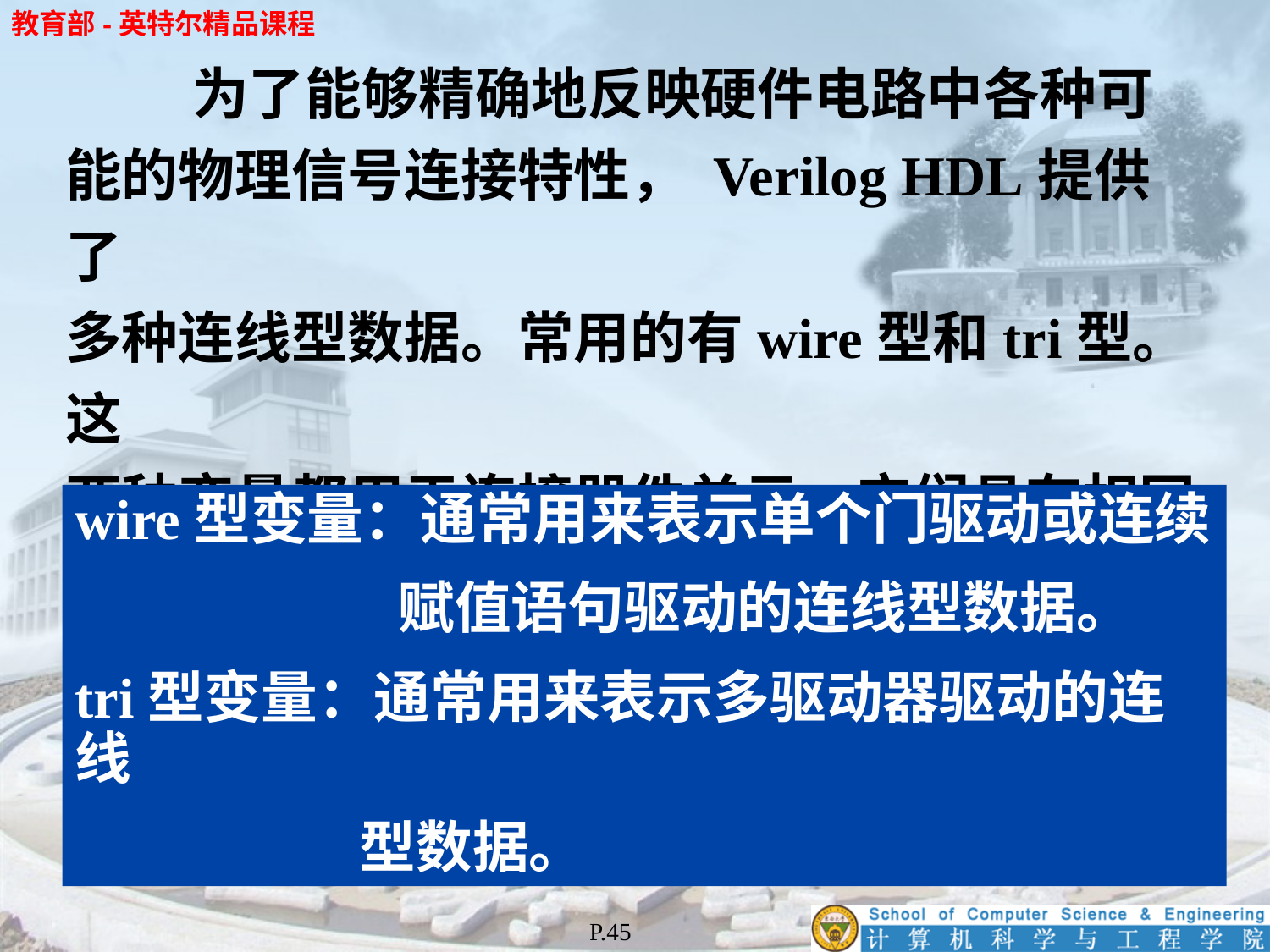

为了能够精确地反映硬件电路中各种可
能的物理信号连接特性， Verilog HDL提供了
多种连线型数据。常用的有wire型和tri型。这
两种变量都用于连接器件单元，它们具有相同
的语法格式和功能。
wire型变量：通常用来表示单个门驱动或连续
                        赋值语句驱动的连线型数据。
tri型变量：通常用来表示多驱动器驱动的连线
                     型数据。
P.45